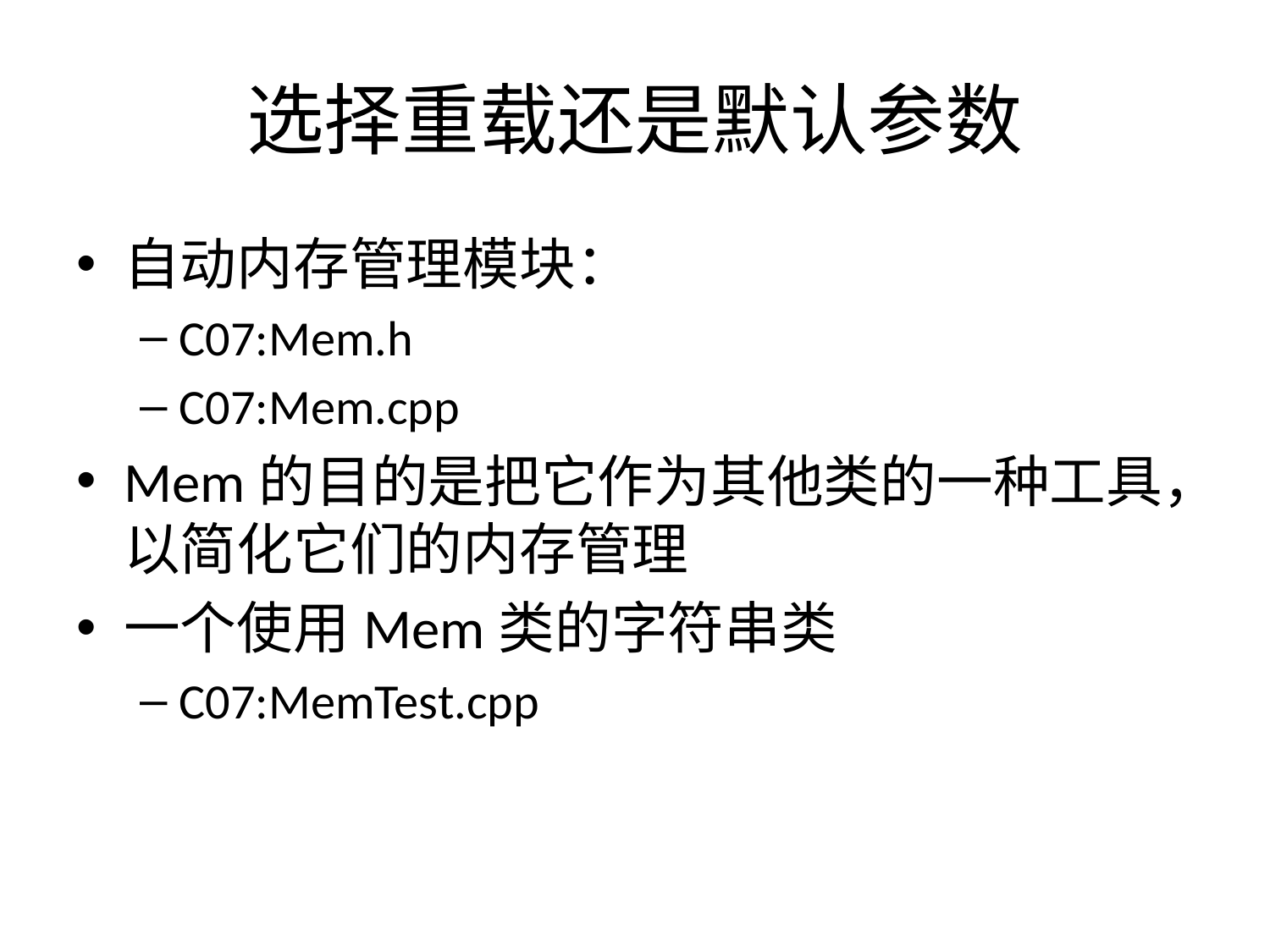

# 选择重载还是默认参数
自动内存管理模块：
C07:Mem.h
C07:Mem.cpp
Mem的目的是把它作为其他类的一种工具，以简化它们的内存管理
一个使用Mem类的字符串类
C07:MemTest.cpp